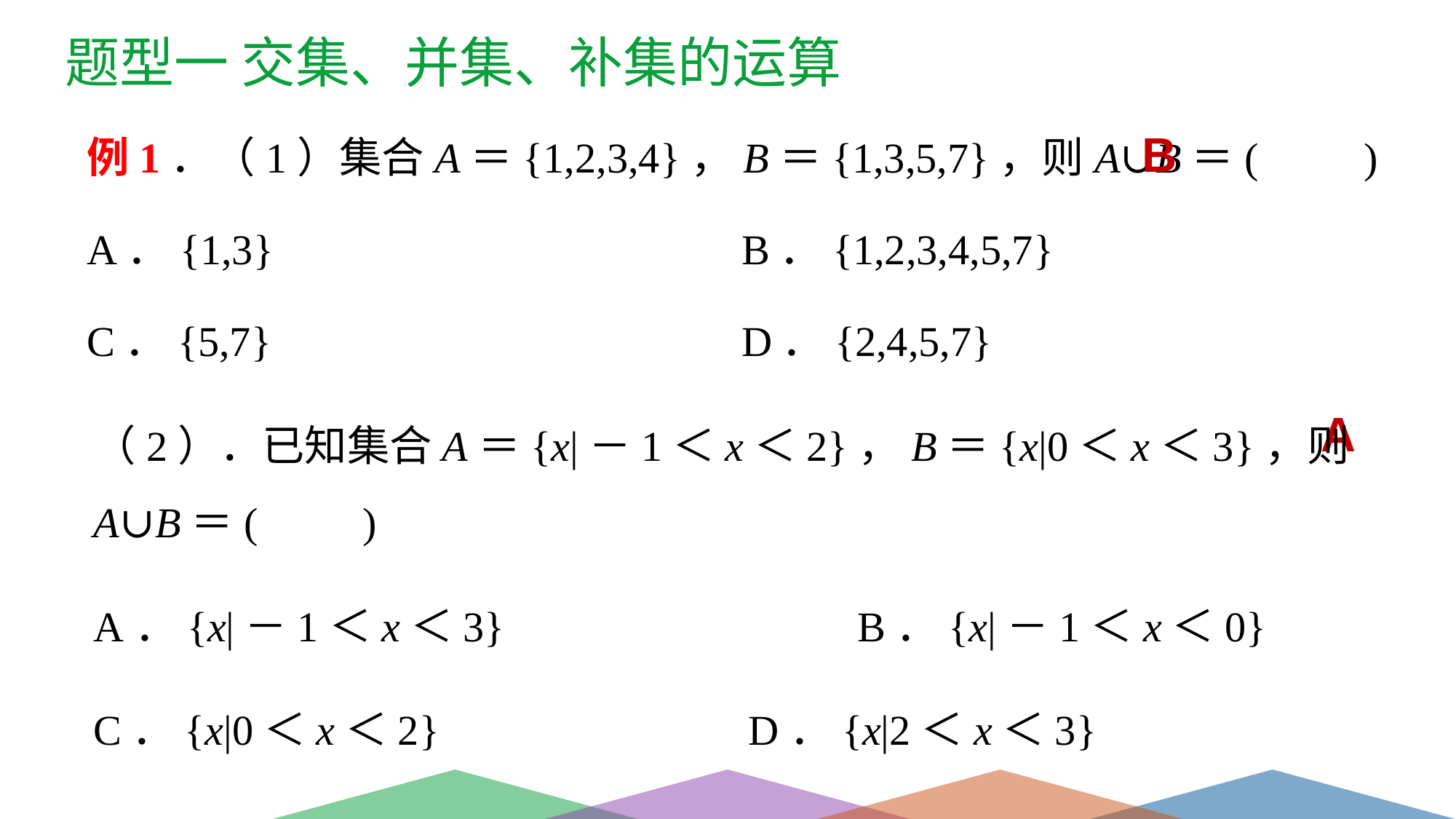

题型一 交集、并集、补集的运算

例1．（1）集合A＝{1,2,3,4}，B＝{1,3,5,7}，则A∪B＝(　　)
A．{1,3}　				B．{1,2,3,4,5,7}
C．{5,7}　				D．{2,4,5,7}
B
（2）．已知集合A＝{x|－1＜x＜2}，B＝{x|0＜x＜3}，则A∪B＝(　　)
A．{x|－1＜x＜3}　			B．{x|－1＜x＜0}
C．{x|0＜x＜2}　			D．{x|2＜x＜3}
A